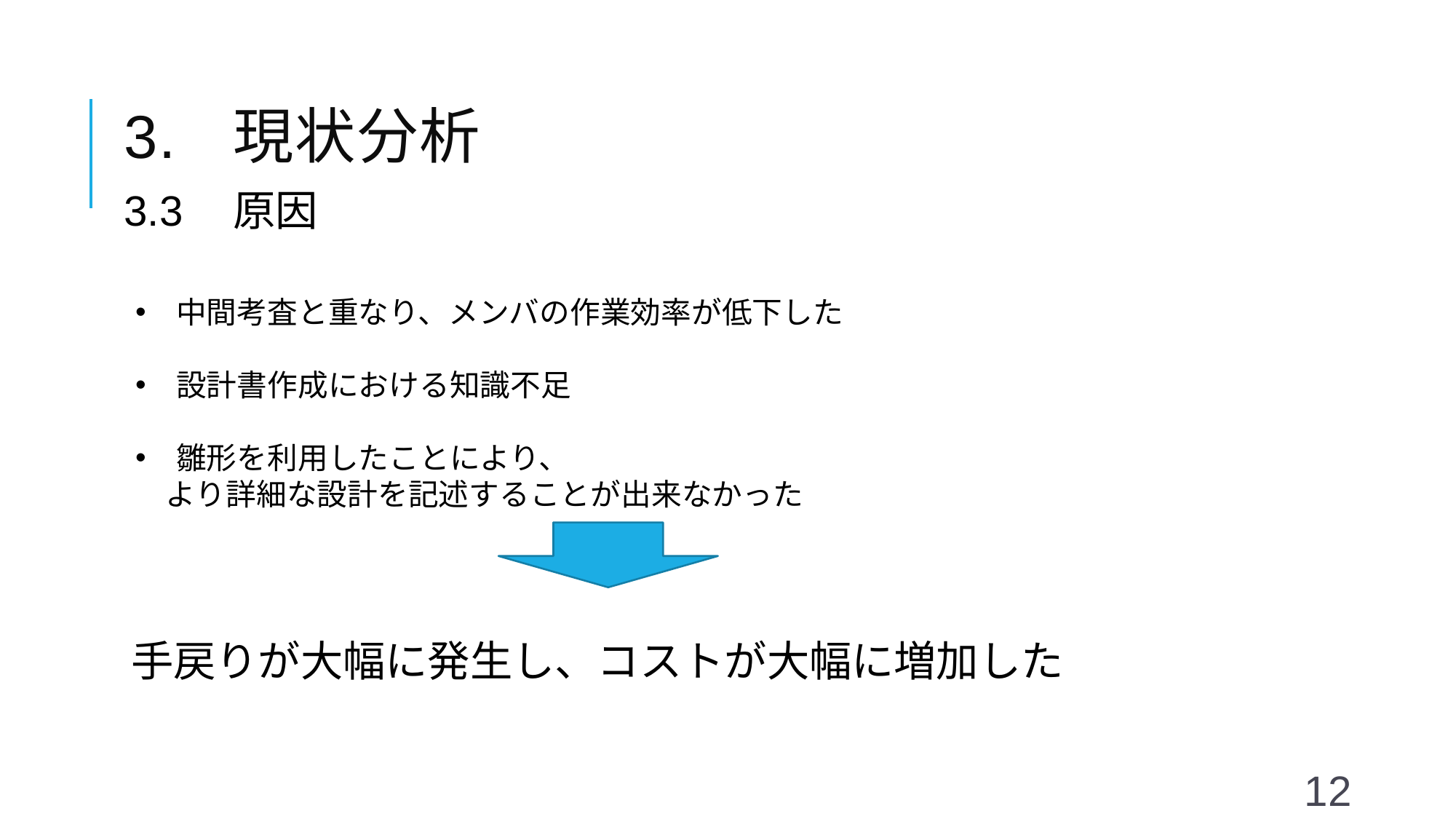

3.	現状分析
3.3	原因
中間考査と重なり、メンバの作業効率が低下した

設計書作成における知識不足

雛形を利用したことにより、
　より詳細な設計を記述することが出来なかった

手戻りが大幅に発生し、コストが大幅に増加した
12